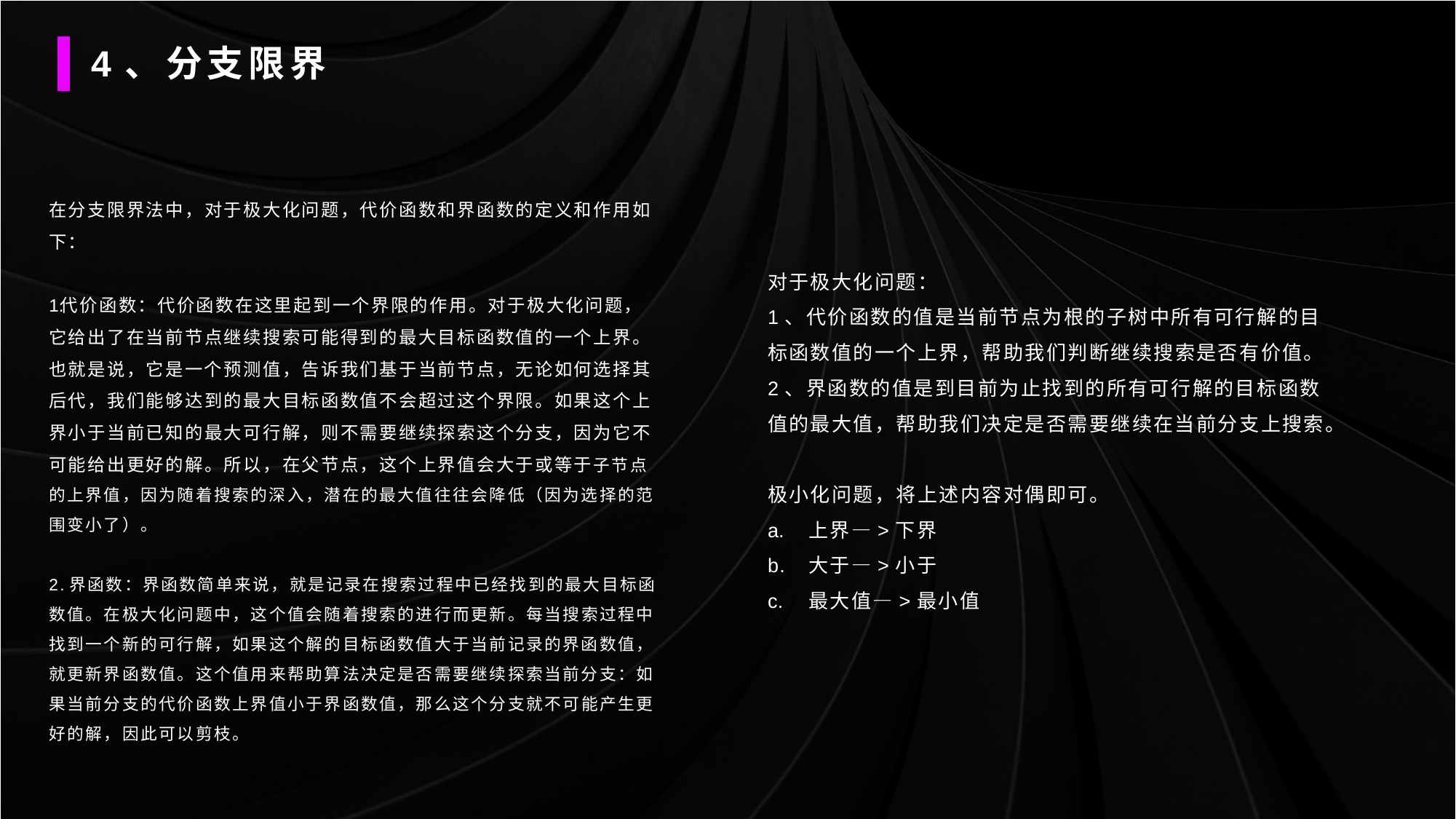

4、分支限界
对于极大化问题：
1、代价函数的值是当前节点为根的子树中所有可行解的目标函数值的一个上界，帮助我们判断继续搜索是否有价值。
2、界函数的值是到目前为止找到的所有可行解的目标函数值的最大值，帮助我们决定是否需要继续在当前分支上搜索。

极小化问题，将上述内容对偶即可。
上界—>下界
大于—>小于
最大值—>最小值

在分支限界法中，对于极大化问题，代价函数和界函数的定义和作用如下：

代价函数：代价函数在这里起到一个界限的作用。对于极大化问题，它给出了在当前节点继续搜索可能得到的最大目标函数值的一个上界。也就是说，它是一个预测值，告诉我们基于当前节点，无论如何选择其后代，我们能够达到的最大目标函数值不会超过这个界限。如果这个上界小于当前已知的最大可行解，则不需要继续探索这个分支，因为它不可能给出更好的解。所以，在父节点，这个上界值会大于或等于子节点的上界值，因为随着搜索的深入，潜在的最大值往往会降低（因为选择的范围变小了）。

2.界函数：界函数简单来说，就是记录在搜索过程中已经找到的最大目标函数值。在极大化问题中，这个值会随着搜索的进行而更新。每当搜索过程中找到一个新的可行解，如果这个解的目标函数值大于当前记录的界函数值，就更新界函数值。这个值用来帮助算法决定是否需要继续探索当前分支：如果当前分支的代价函数上界值小于界函数值，那么这个分支就不可能产生更好的解，因此可以剪枝。